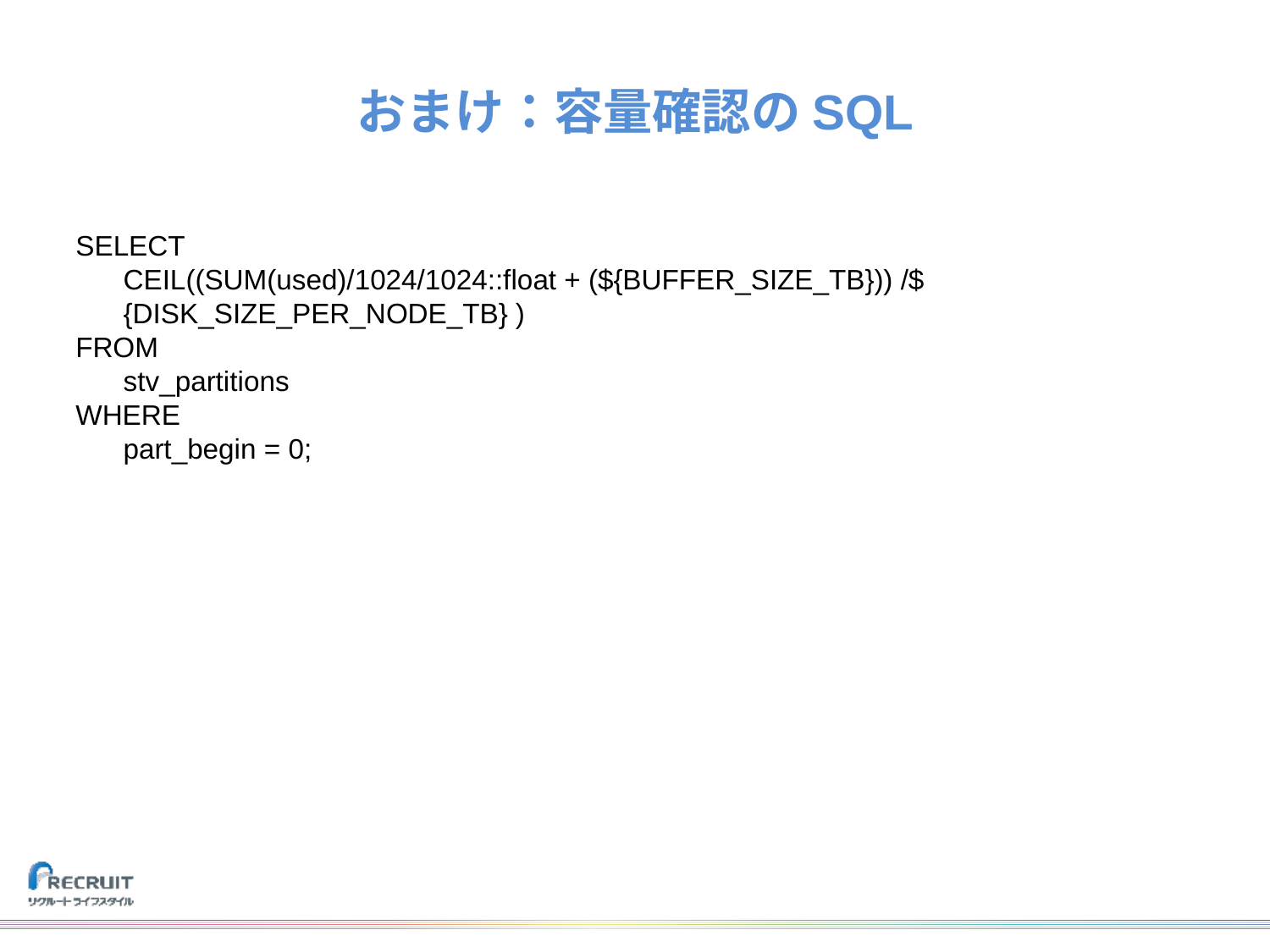

おまけ：容量確認のSQL
SELECT
	CEIL((SUM(used)/1024/1024::float + (${BUFFER_SIZE_TB})) /${DISK_SIZE_PER_NODE_TB} )
FROM
	stv_partitions
WHERE
	part_begin = 0;